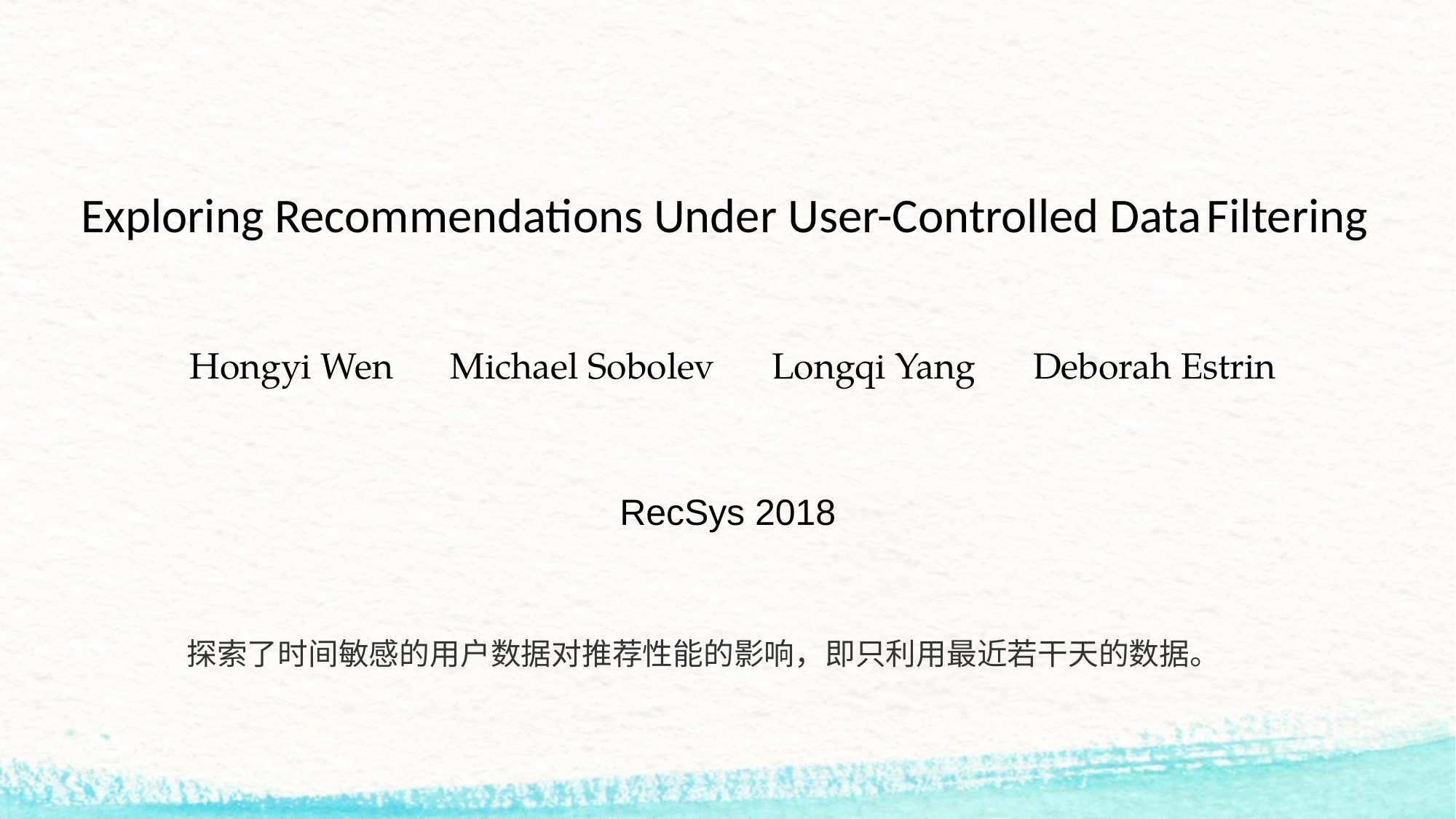

Exploring Recommendations Under User-Controlled Data Filtering
Hongyi Wen
Michael Sobolev
Longqi Yang
Deborah Estrin
RecSys 2018
探索了时间敏感的用户数据对推荐性能的影响，即只利用最近若干天的数据。